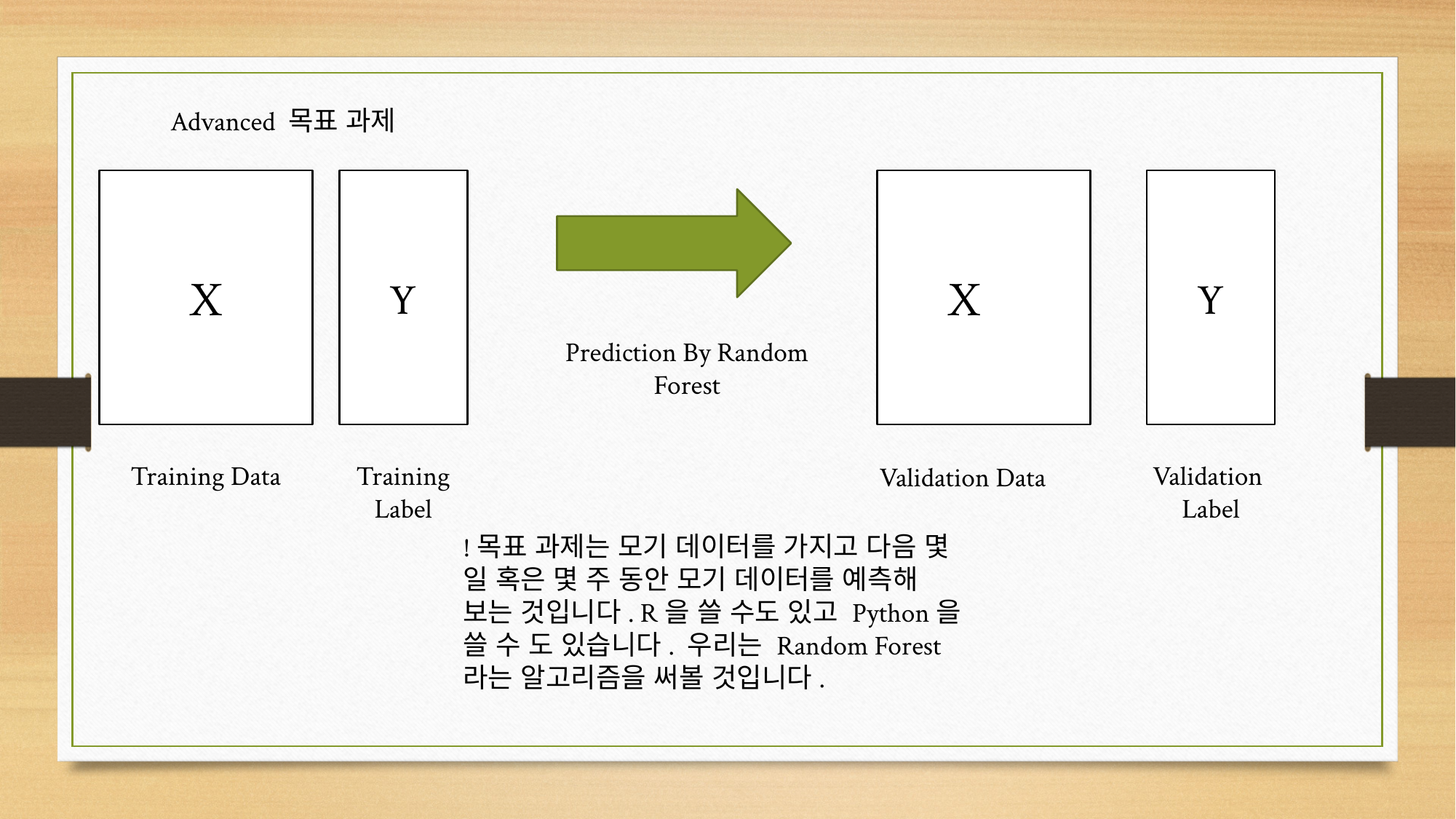

Advanced 목표 과제

X

X

Y
Y
Prediction By Random Forest
Training Data
Training Label

Validation
Label

Validation Data
!목표 과제는 모기 데이터를 가지고 다음 몇 일 혹은 몇 주 동안 모기 데이터를 예측해 보는 것입니다. R을 쓸 수도 있고 Python을 쓸 수 도 있습니다. 우리는 Random Forest라는 알고리즘을 써볼 것입니다.